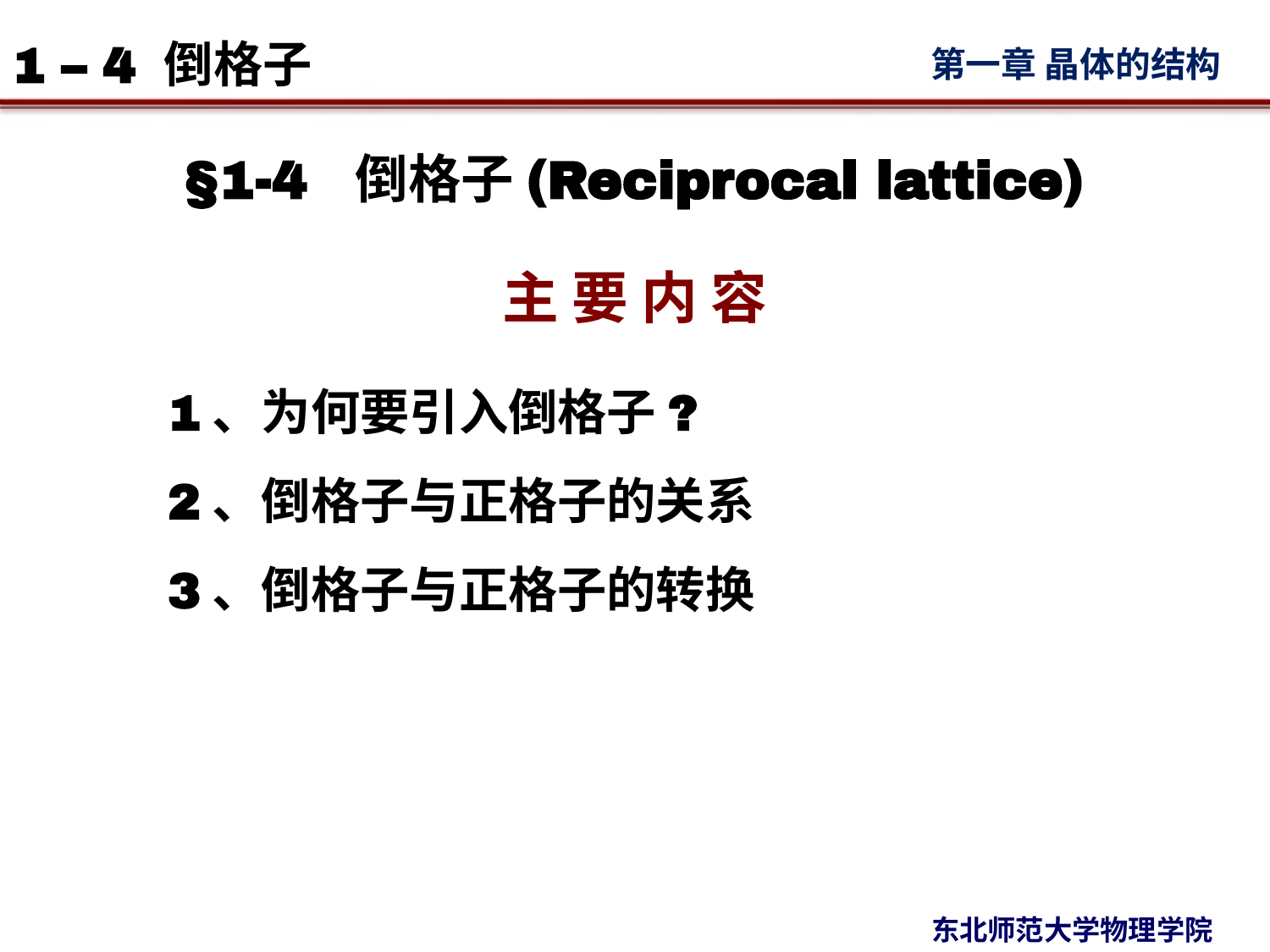

# §1-4  倒格子(Reciprocal lattice)
主 要 内 容
1、为何要引入倒格子?
2、倒格子与正格子的关系
3、倒格子与正格子的转换